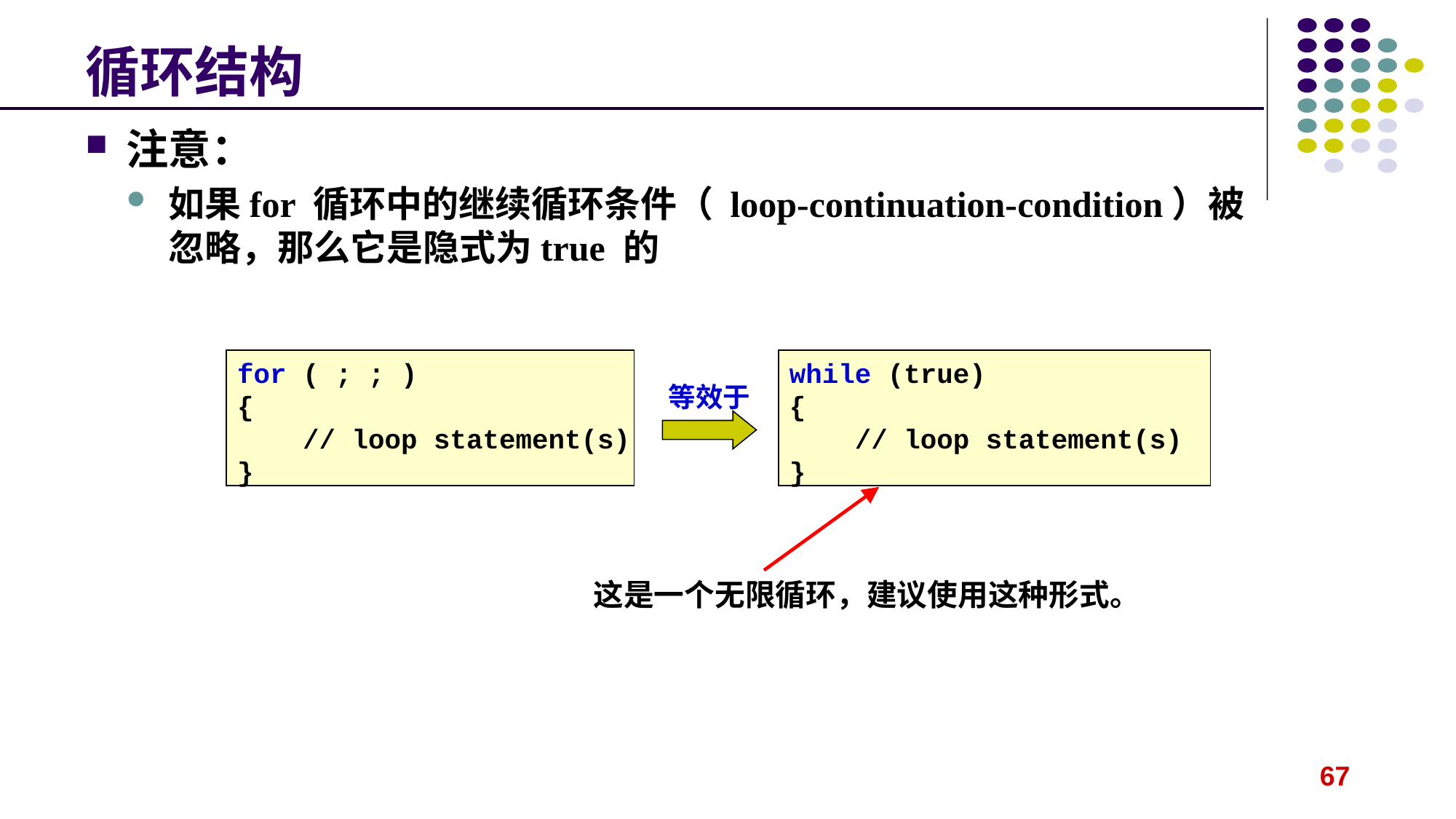

# 循环结构
注意：
如果for 循环中的继续循环条件（ loop-continuation-condition）被忽略，那么它是隐式为true 的
for ( ; ; )
{
    // loop statement(s)
}
while (true)
{
    // loop statement(s)
}
等效于

这是一个无限循环，建议使用这种形式。